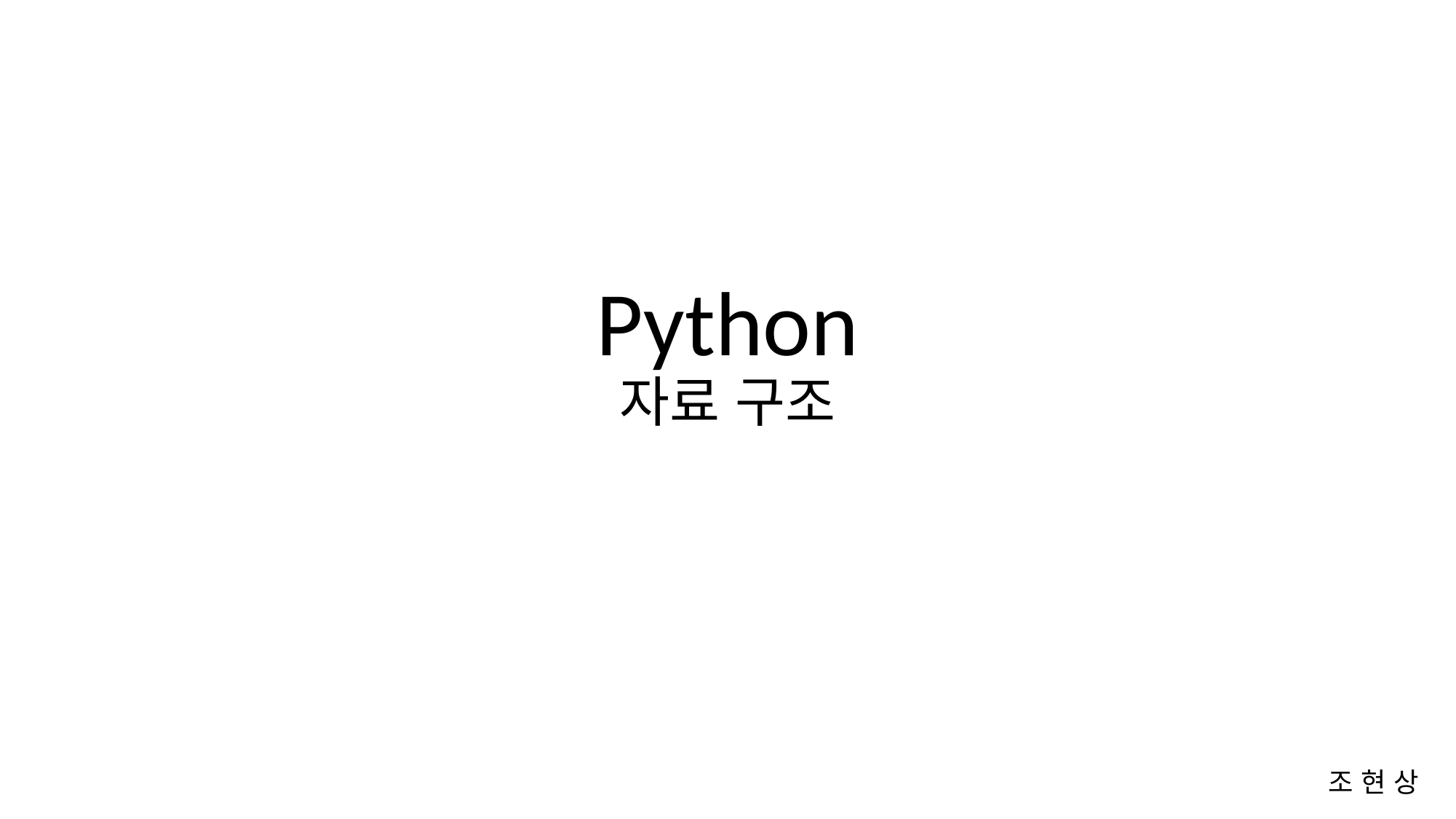

# Python 자료 구조
조 현 상